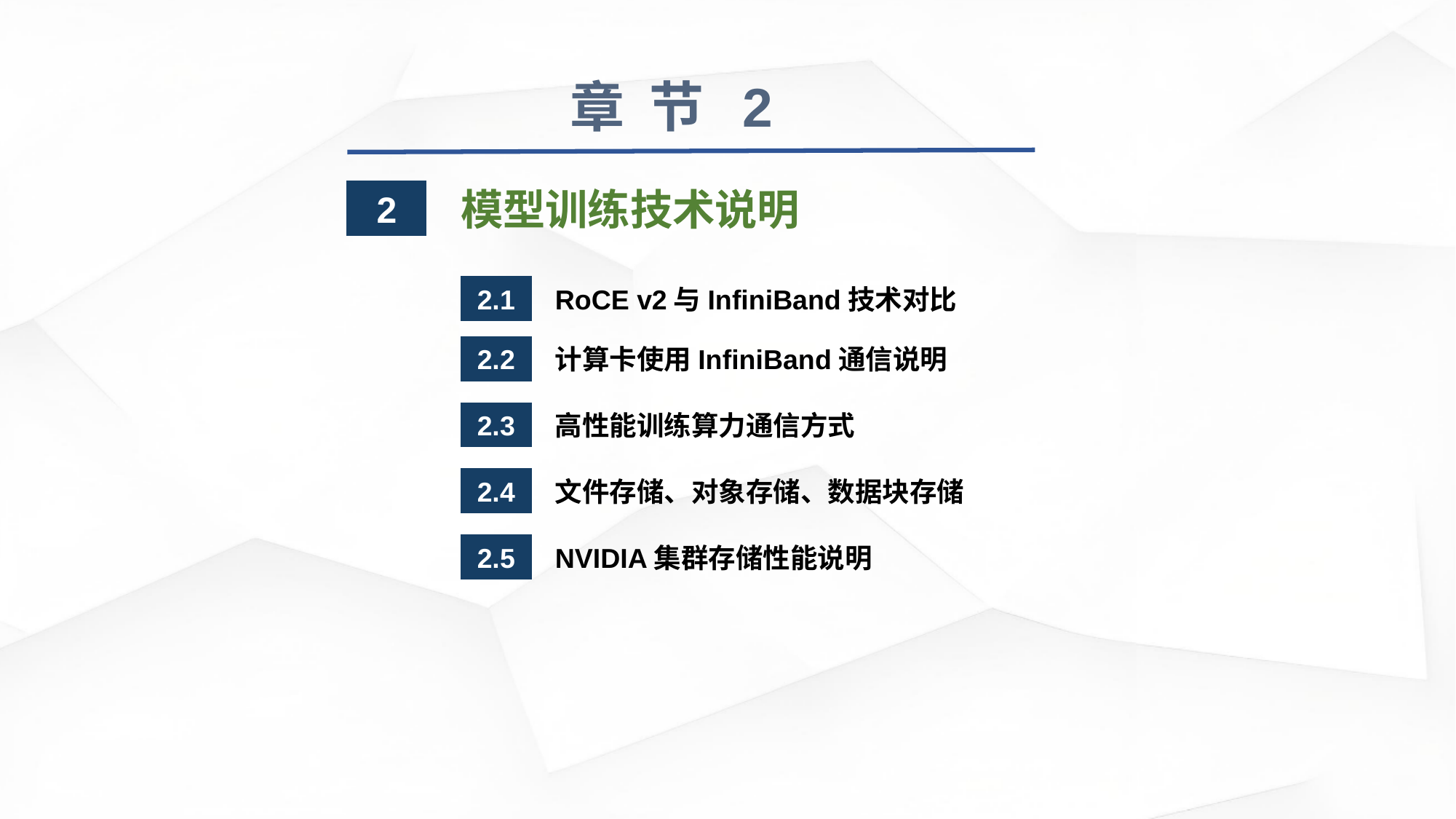

章  节  2
模型训练技术说明
2
2.1
RoCE v2与InfiniBand技术对比
2.2
计算卡使用InfiniBand通信说明
2.3
高性能训练算力通信方式
2.4
文件存储、对象存储、数据块存储
2.5
NVIDIA集群存储性能说明